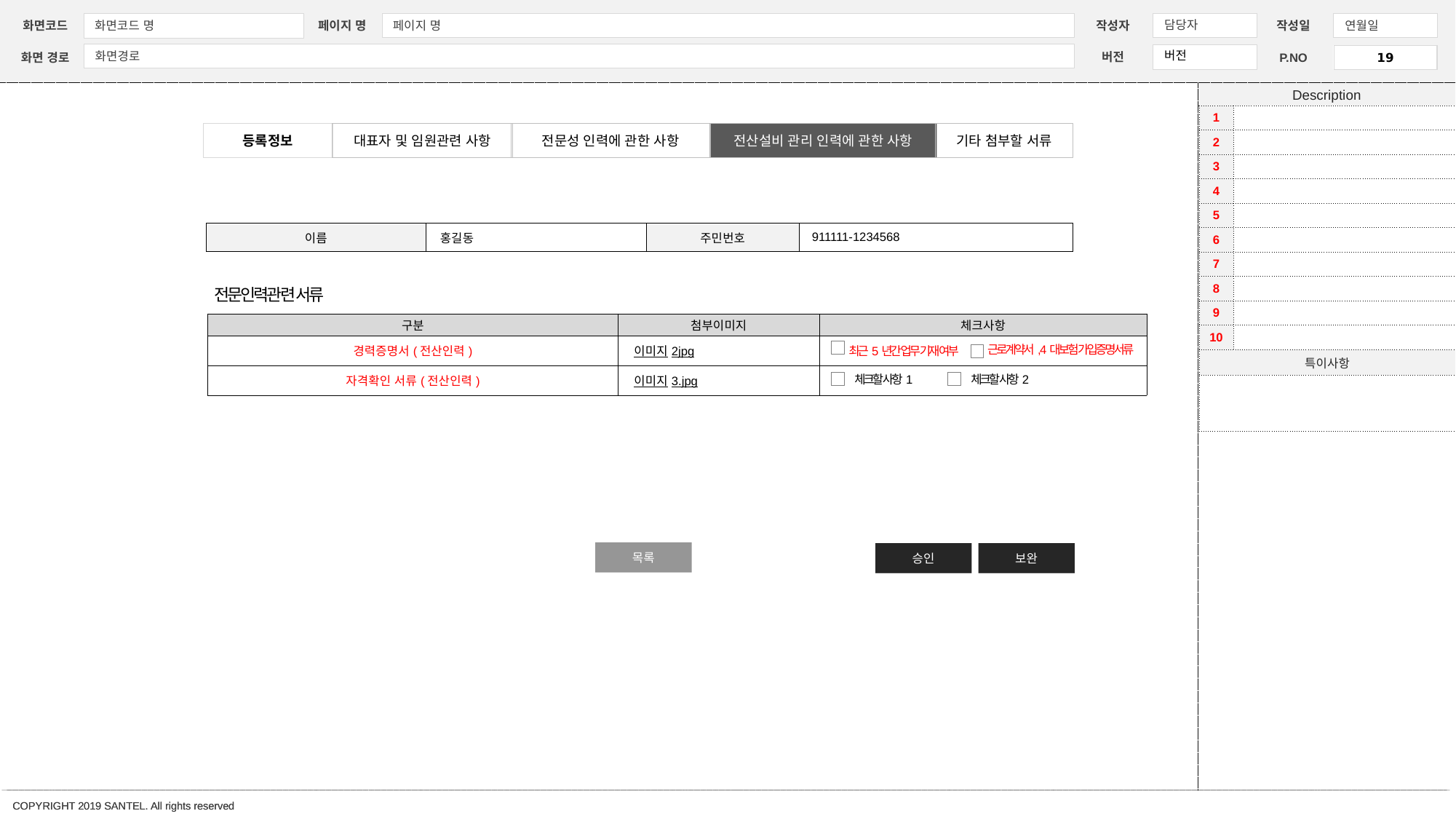

| 1 |  |
| --- | --- |
| 2 |  |
| 3 |  |
| 4 |  |
| 5 |  |
| 6 |  |
| 7 |  |
| 8 |  |
| 9 |  |
| 10 |  |
| 특이사항 |  |
|  |  |
등록정보
대표자 및 임원관련 사항
전문성 인력에 관한 사항
전산설비 관리 인력에 관한 사항
기타 첨부할 서류
| 이름 | 홍길동 | 주민번호 | 911111-1234568 |
| --- | --- | --- | --- |
전문인력관련 서류
| 구분 | 첨부이미지 | 체크사항 |
| --- | --- | --- |
| 경력증명서(전산인력) | 이미지2jpg |  |
| 자격확인 서류(전산인력) | 이미지3.jpg |  |
근로계약서, 4대보험 가입증명서류
최근5년간 업무 기재 여부

체크할 사항1
체크할 사항2

목록
승인
보완